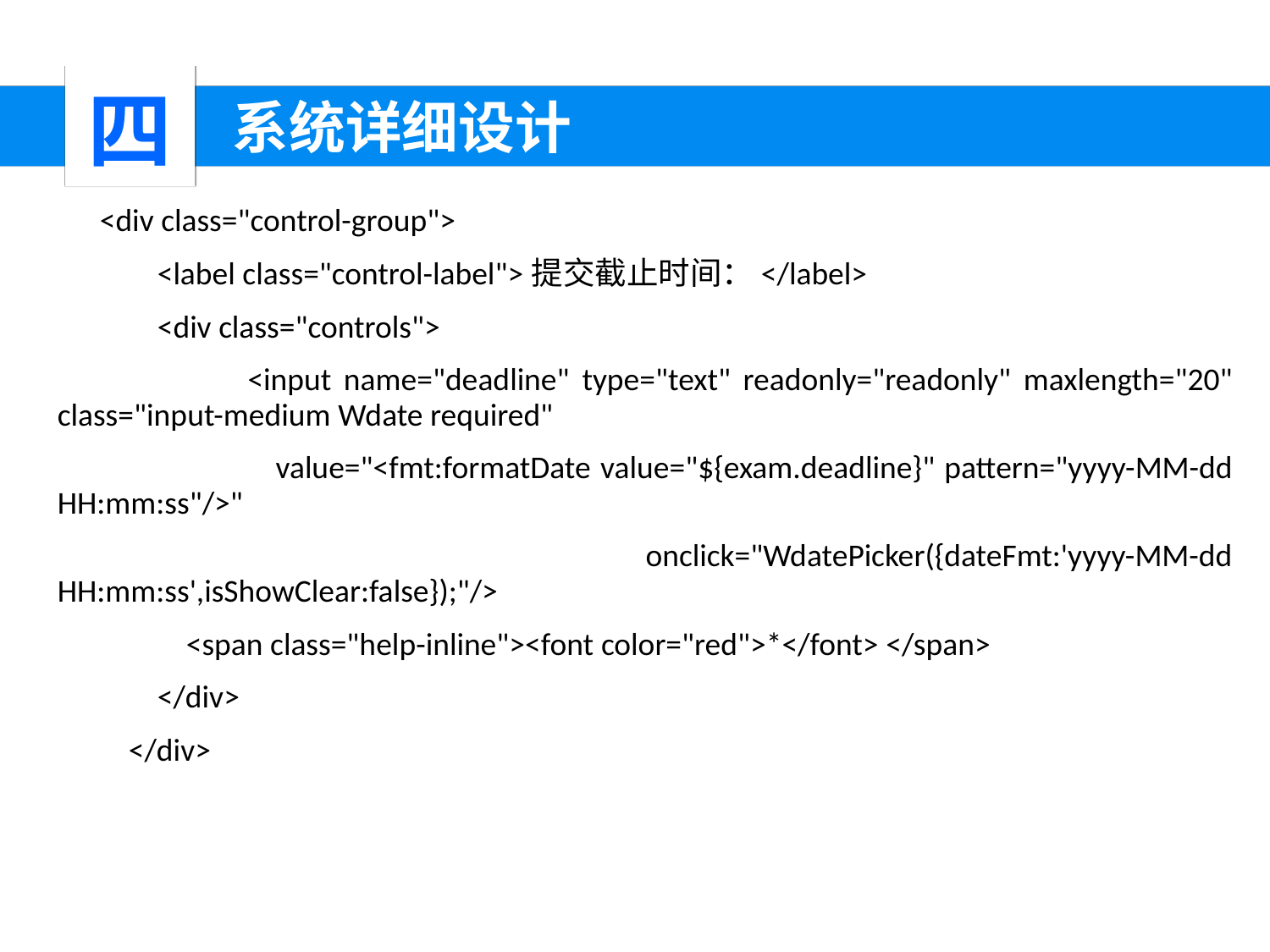

四
                系统详细设计
<div class="control-group">
        <label class="control-label">提交截止时间：</label>
        <div class="controls">
            <input name="deadline" type="text" readonly="readonly" maxlength="20" class="input-medium Wdate required"
                   value="<fmt:formatDate value="${exam.deadline}" pattern="yyyy-MM-dd HH:mm:ss"/>"
                   onclick="WdatePicker({dateFmt:'yyyy-MM-dd HH:mm:ss',isShowClear:false});"/>
            <span class="help-inline"><font color="red">*</font> </span>
        </div>
    </div>